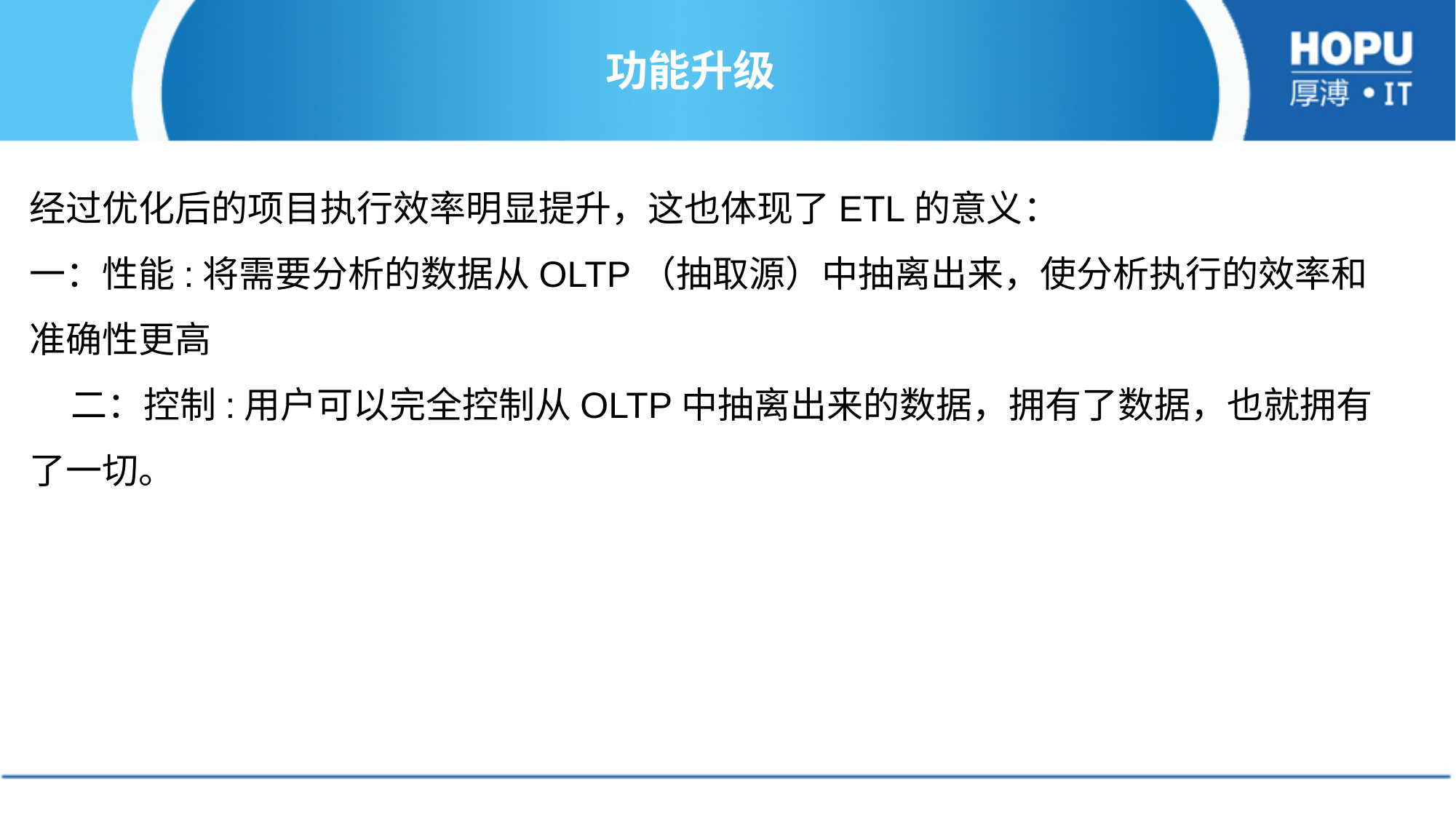

# 功能升级
经过优化后的项目执行效率明显提升，这也体现了ETL的意义：
一：性能:将需要分析的数据从OLTP（抽取源）中抽离出来，使分析执行的效率和准确性更高
    二：控制:用户可以完全控制从OLTP中抽离出来的数据，拥有了数据，也就拥有了一切。